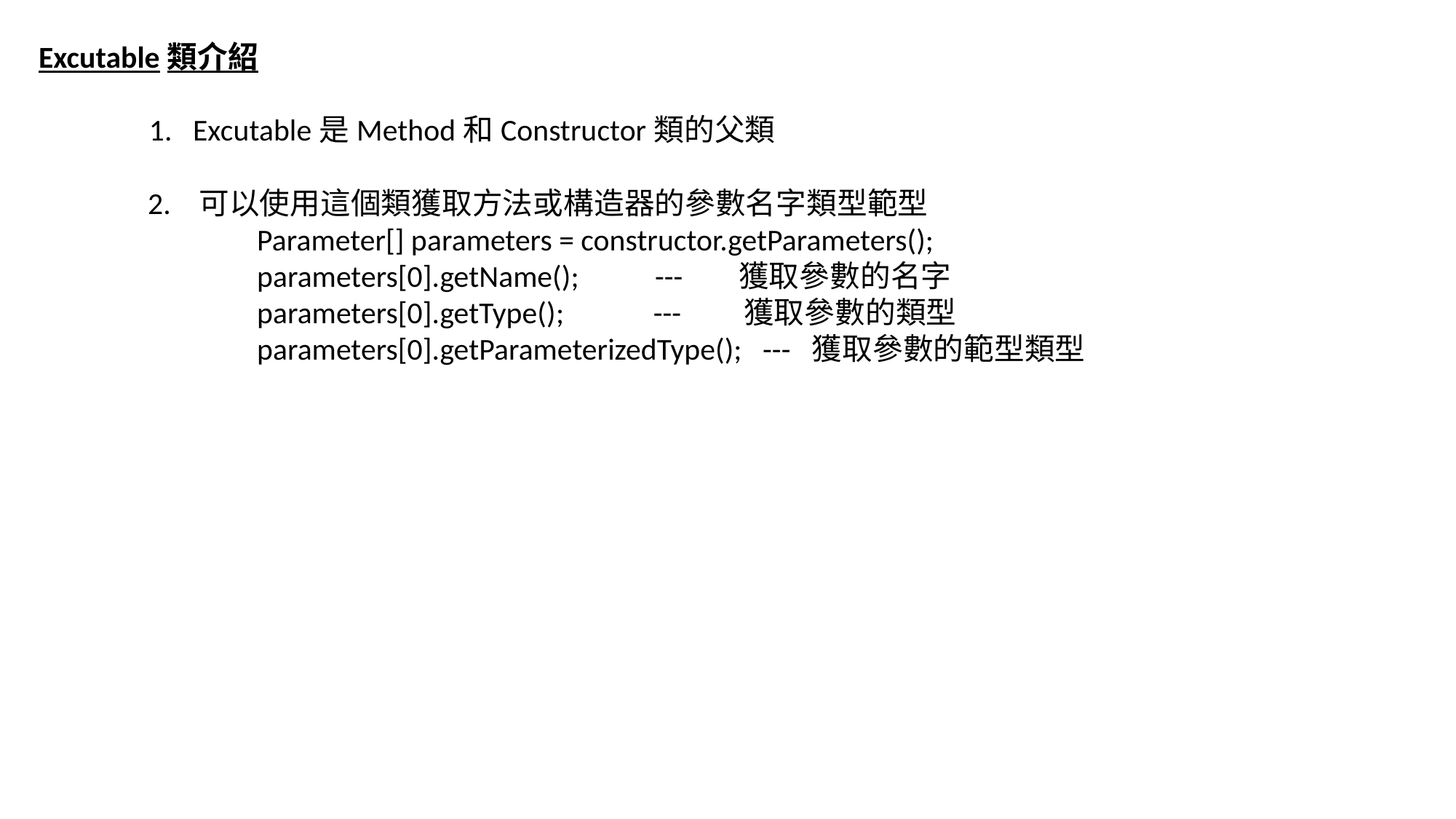

Excutable類介紹

                1.   Excutable是Method和Constructor類的父類

	2.   可以使用這個類獲取方法或構造器的參數名字類型範型
		Parameter[] parameters = constructor.getParameters();
		parameters[0].getName();           ---       獲取參數的名字
		parameters[0].getType();	          ---        獲取參數的類型
		parameters[0].getParameterizedType();   ---  獲取參數的範型類型